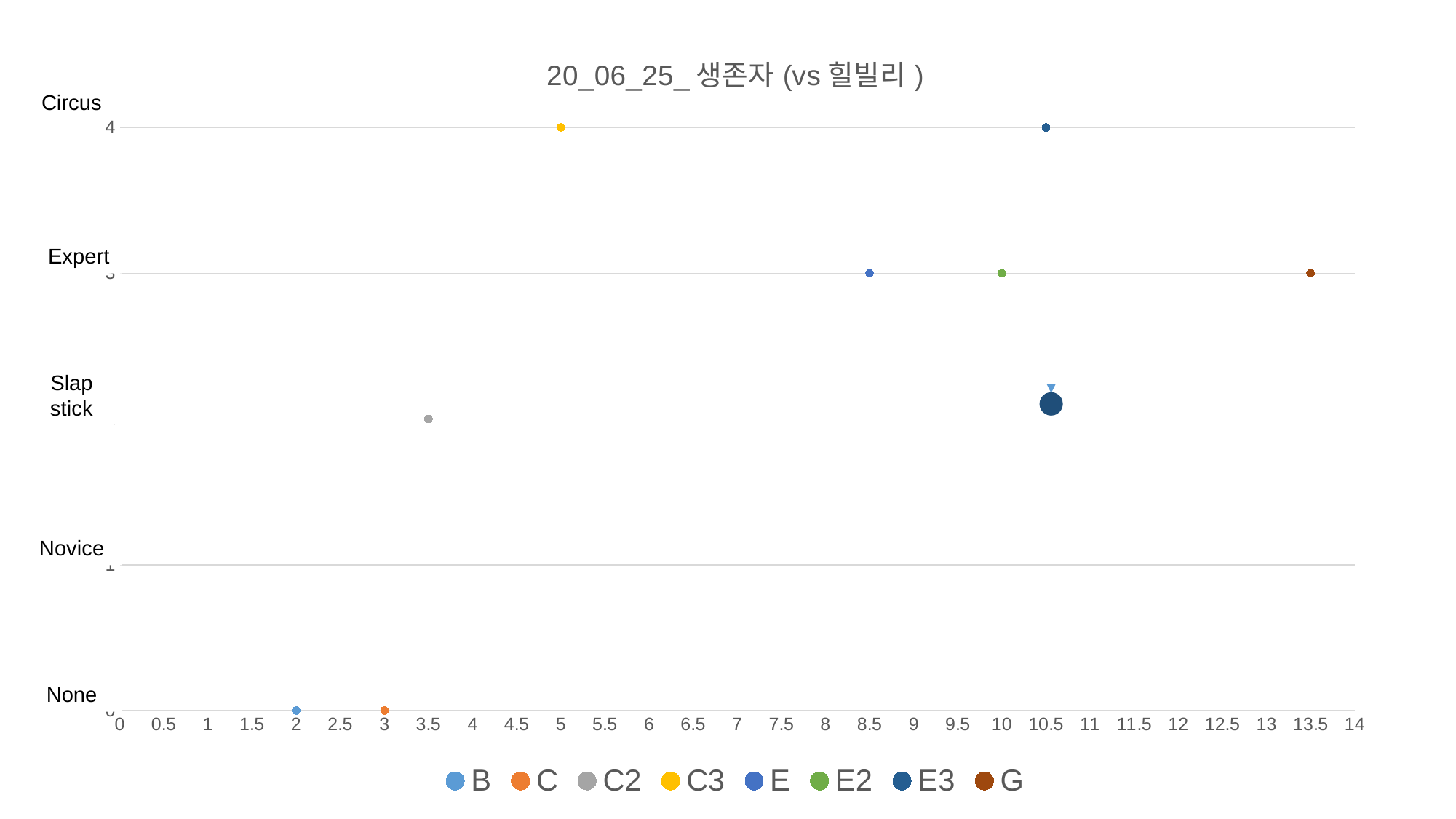

### Chart: 20_06_25_생존자(vs힐빌리)

| Category | B | C | C2 | C3 | E | E2 | E3 | G |
|---|---|---|---|---|---|---|---|---|
Circus
Expert
Slap
stick

Novice
None